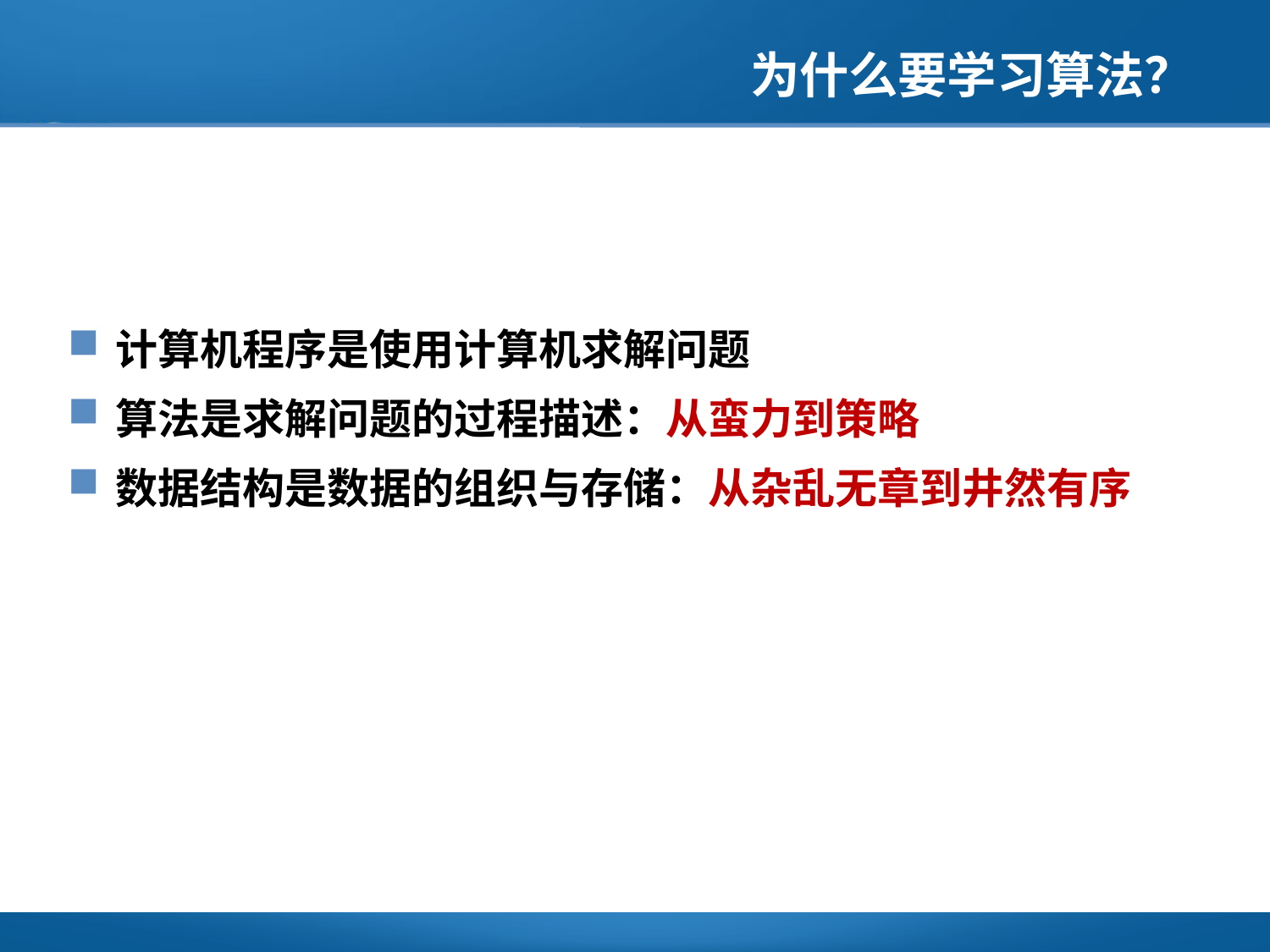

# 为什么要学习算法？
计算机程序是使用计算机求解问题
算法是求解问题的过程描述：从蛮力到策略
数据结构是数据的组织与存储：从杂乱无章到井然有序